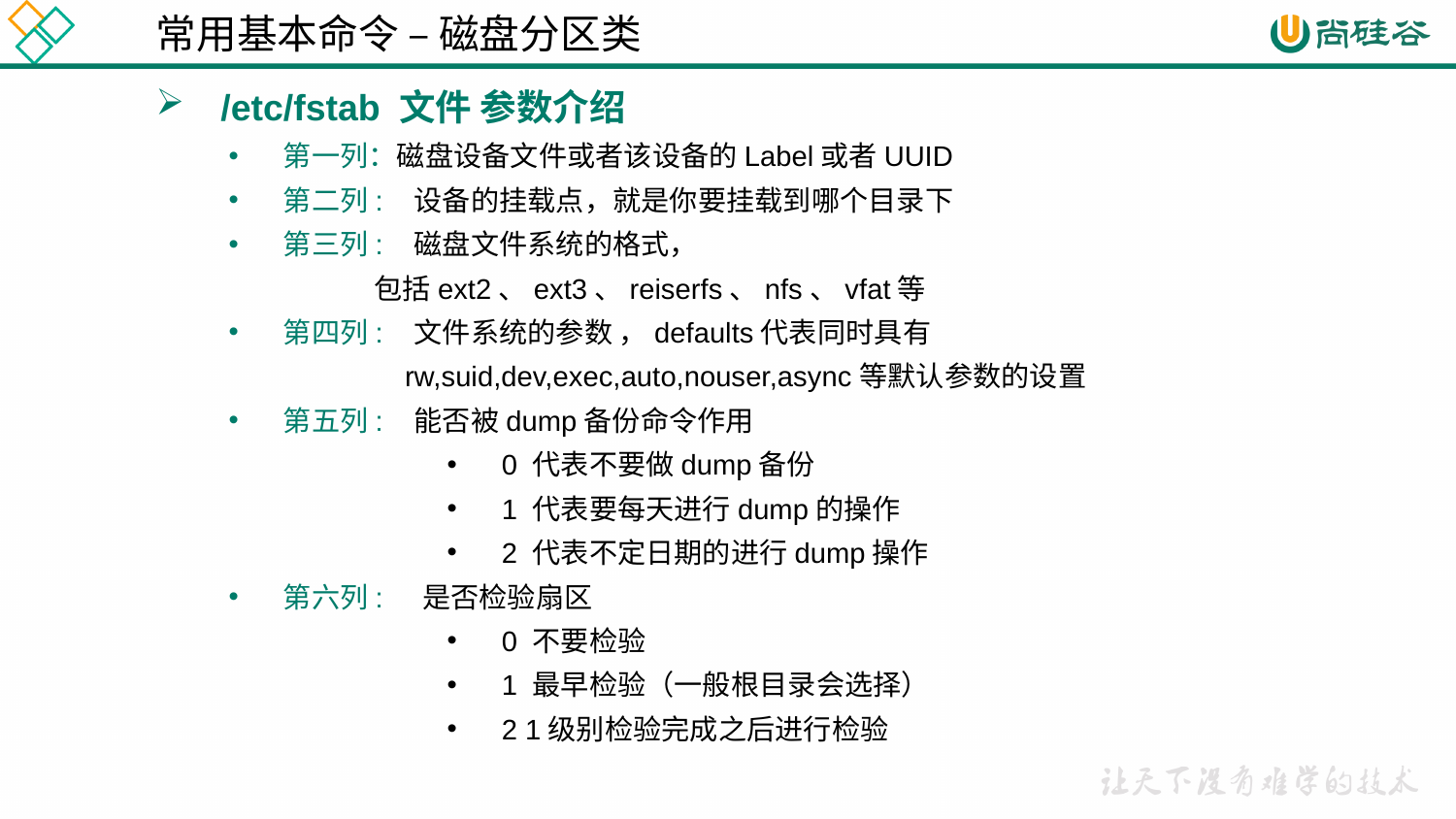

常用基本命令 – 磁盘分区类
 /etc/fstab 文件 参数介绍
第一列：磁盘设备文件或者该设备的Label或者UUID
第二列:   设备的挂载点，就是你要挂载到哪个目录下
第三列:   磁盘文件系统的格式，
                      包括ext2、ext3、reiserfs、nfs、vfat等
第四列:   文件系统的参数 ，defaults代表同时具有
                      rw,suid,dev,exec,auto,nouser,async等默认参数的设置
第五列:   能否被dump备份命令作用
0 代表不要做dump备份
1 代表要每天进行dump的操作
2 代表不定日期的进行dump操作
第六列:    是否检验扇区
0 不要检验
1 最早检验（一般根目录会选择）
2 1级别检验完成之后进行检验